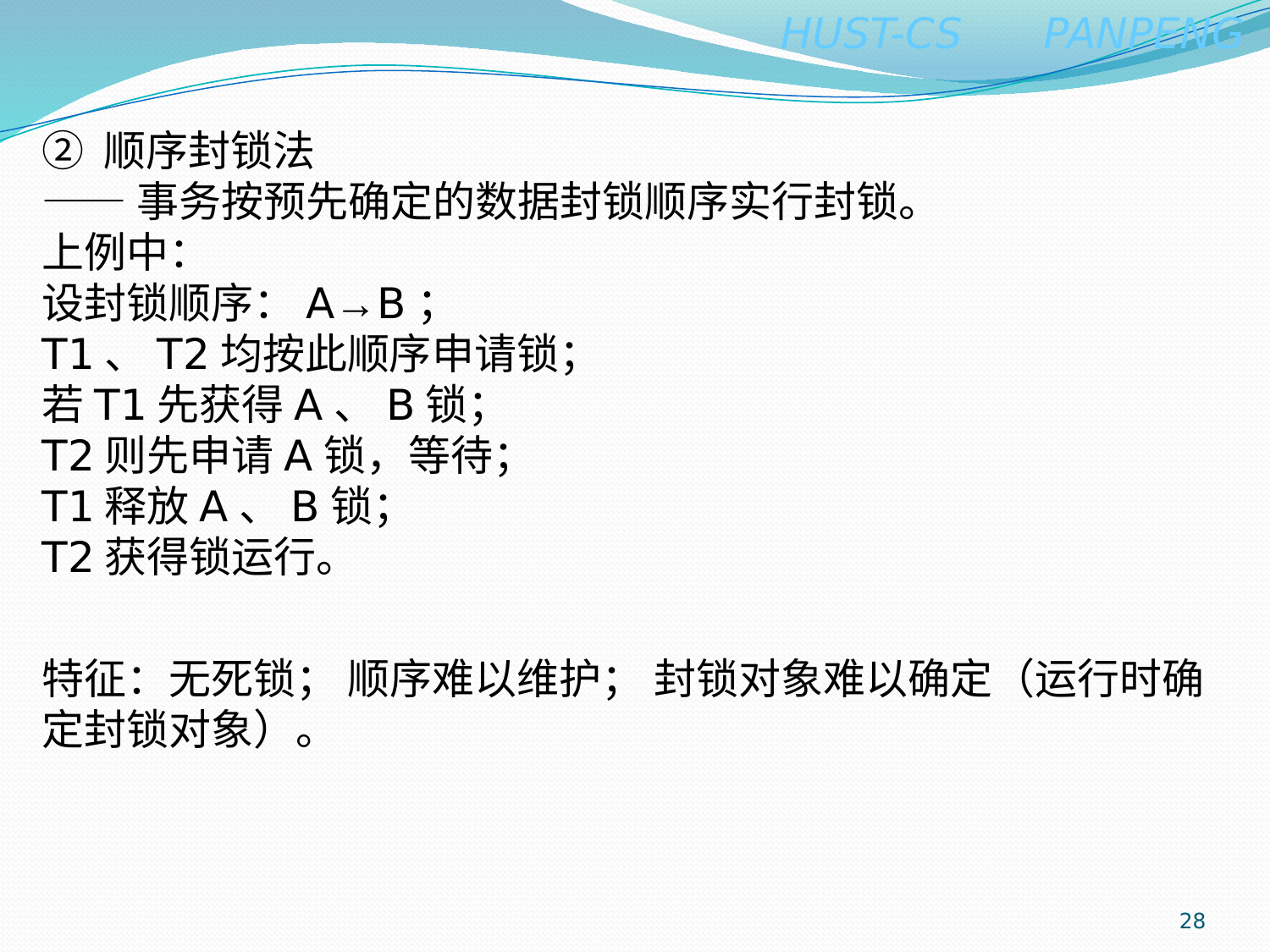

② 顺序封锁法
——事务按预先确定的数据封锁顺序实行封锁。
上例中：
设封锁顺序：A→B；
T1、T2均按此顺序申请锁；
若T1先获得A、B锁；
T2则先申请A锁，等待；
T1释放A、B锁；
T2获得锁运行。

特征：无死锁； 顺序难以维护； 封锁对象难以确定（运行时确定封锁对象）。
28